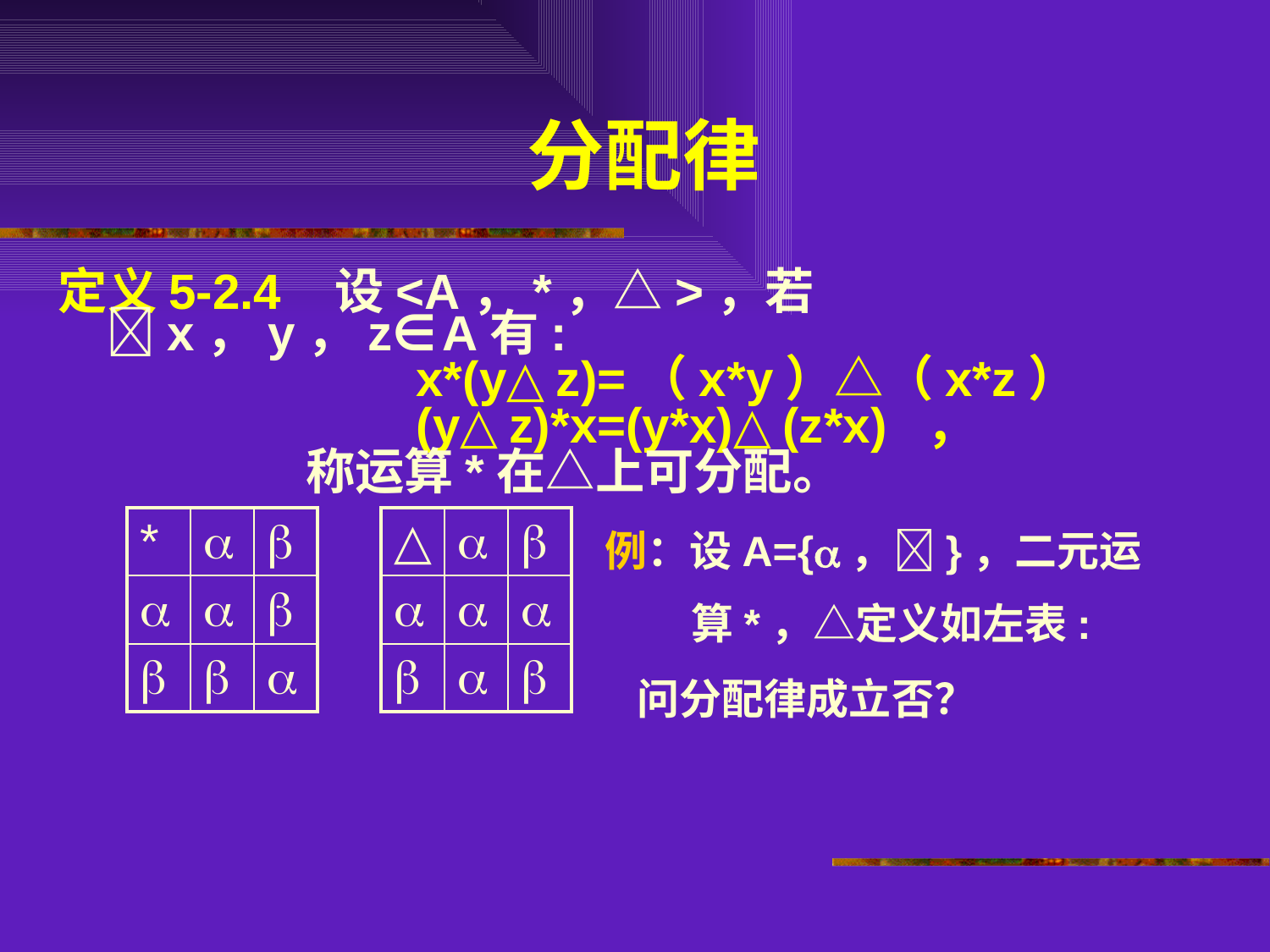

# 分配律
定义5-2.4   设<A，*，△>，若∀x，y，z∈A有:
                          x*(y△z)=（x*y）△（x*z）
                          (y△z)*x=(y*x)△(z*x)  ，
                     称运算*在△上可分配。
| \* | α | β |
| --- | --- | --- |
| α | α | β |
| β | β | α |
| △ | α | β |
| --- | --- | --- |
| α | α | α |
| β | α | β |
例：设A={α，β}，二元运
        算*，△定义如左表:
问分配律成立否？